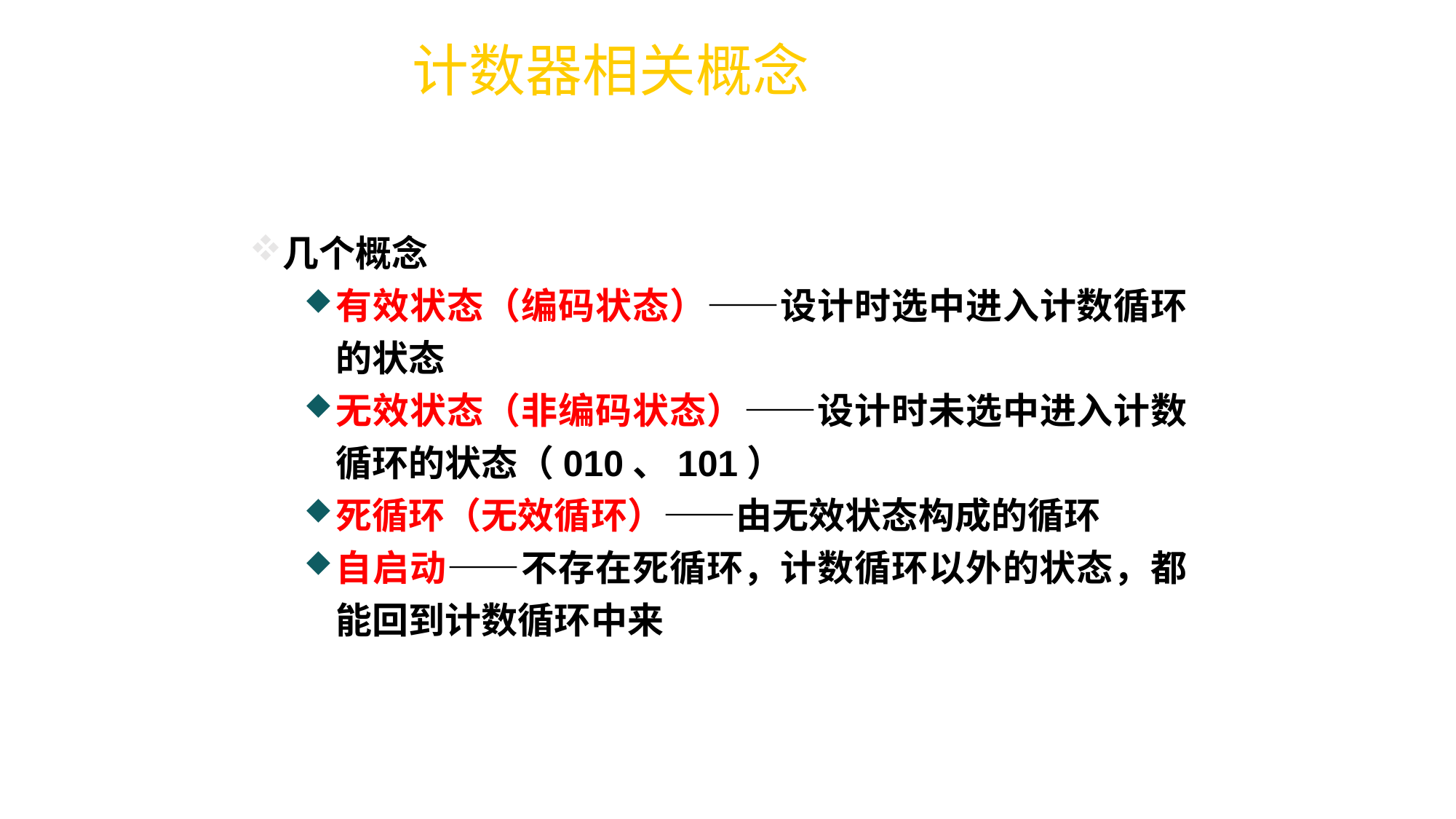

# 计数器相关概念
几个概念
有效状态（编码状态）——设计时选中进入计数循环的状态
无效状态（非编码状态）——设计时未选中进入计数循环的状态（010、101）
死循环（无效循环）——由无效状态构成的循环
自启动——不存在死循环，计数循环以外的状态，都能回到计数循环中来